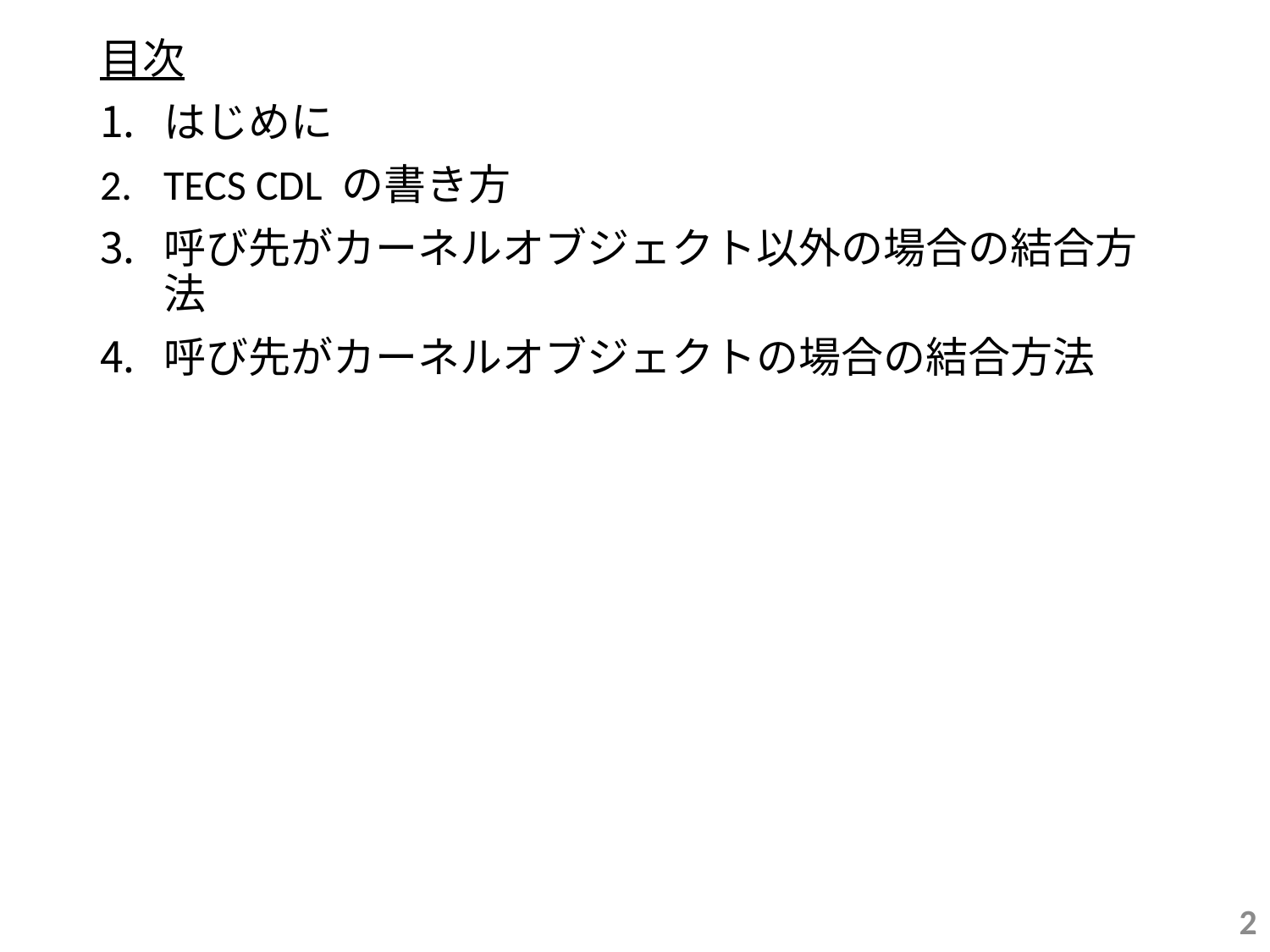

目次
はじめに
TECS CDL の書き方
呼び先がカーネルオブジェクト以外の場合の結合方法
呼び先がカーネルオブジェクトの場合の結合方法

2